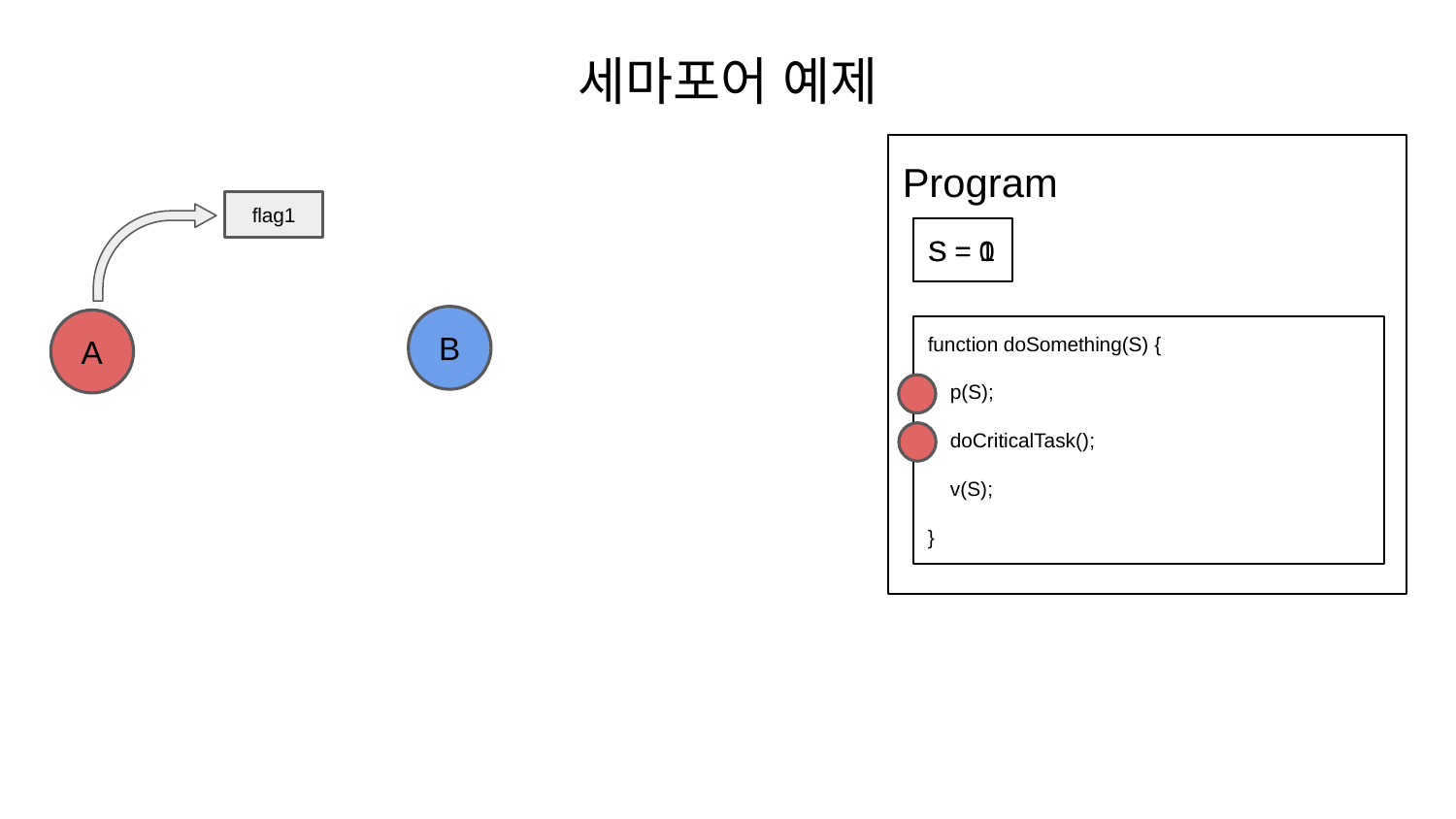

# 세마포어 예제
Program
flag1

S = 0
S = 1
B
A
function doSomething(S) {

    p(S);

    doCriticalTask();

    v(S);

}